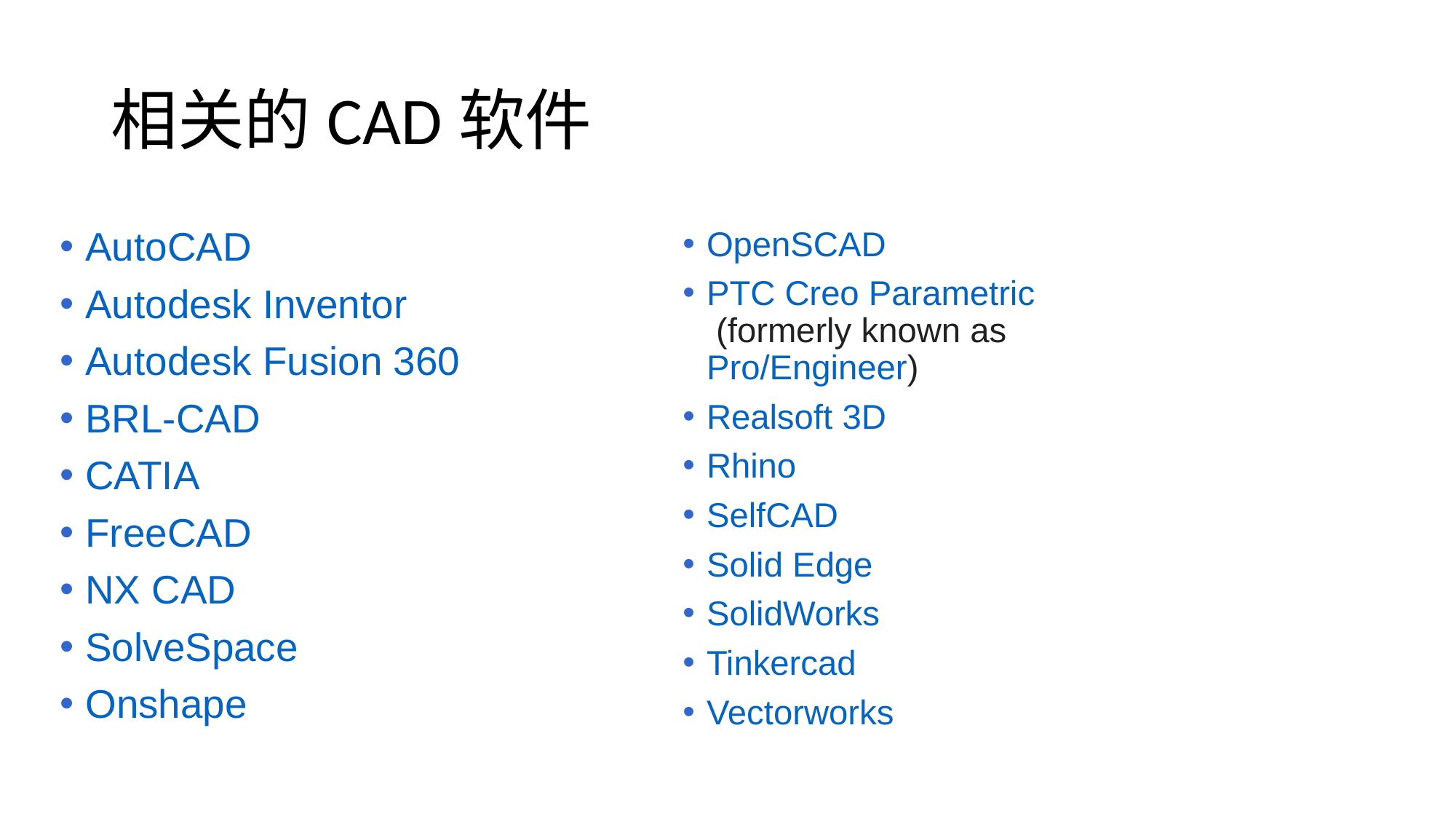

# 相关的CAD软件
OpenSCAD
PTC Creo Parametric (formerly known as Pro/Engineer)
Realsoft 3D
Rhino
SelfCAD
Solid Edge
SolidWorks
Tinkercad
Vectorworks

AutoCAD
Autodesk Inventor
Autodesk Fusion 360
BRL-CAD
CATIA
FreeCAD
NX CAD
SolveSpace
Onshape